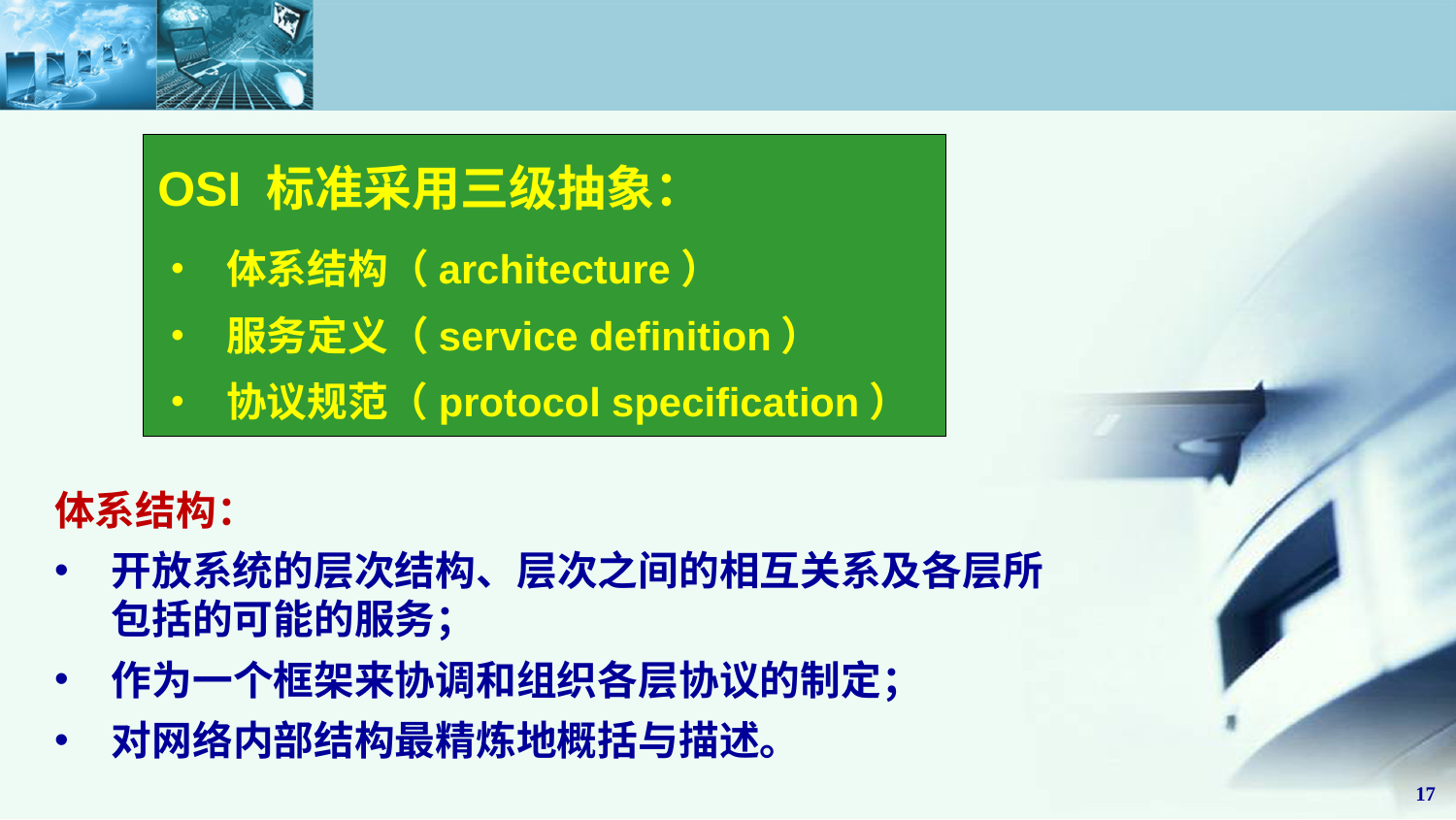

OSI 标准采用三级抽象：
•  体系结构（architecture）
•  服务定义（service definition）
•  协议规范（protocol specification）
体系结构：
开放系统的层次结构、层次之间的相互关系及各层所包括的可能的服务；
作为一个框架来协调和组织各层协议的制定；
对网络内部结构最精炼地概括与描述。
17